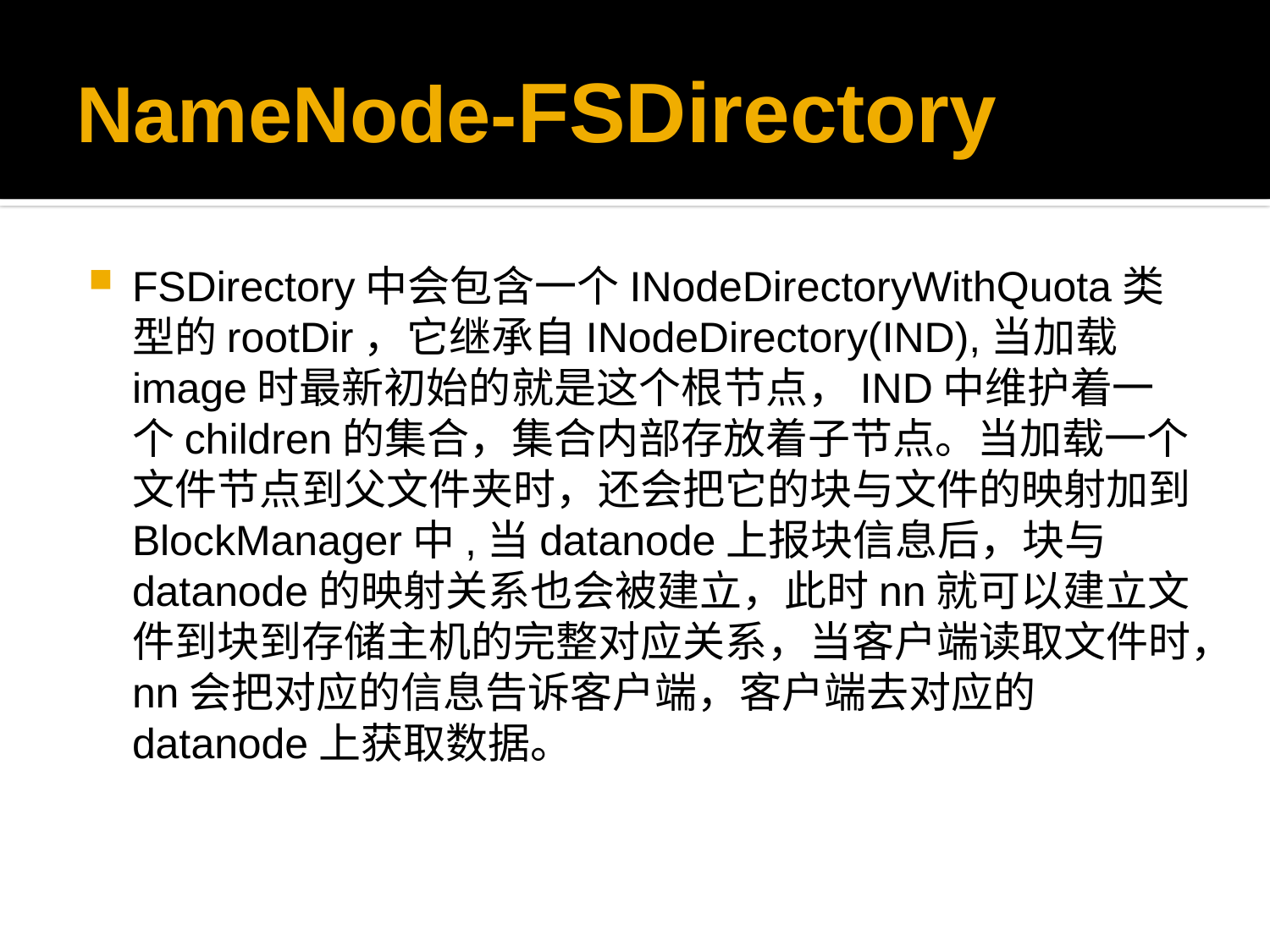

# NameNode-FSDirectory
FSDirectory中会包含一个INodeDirectoryWithQuota类型的rootDir，它继承自INodeDirectory(IND),当加载image时最新初始的就是这个根节点，IND中维护着一个children的集合，集合内部存放着子节点。当加载一个文件节点到父文件夹时，还会把它的块与文件的映射加到BlockManager中,当datanode上报块信息后，块与datanode的映射关系也会被建立，此时nn就可以建立文件到块到存储主机的完整对应关系，当客户端读取文件时，nn会把对应的信息告诉客户端，客户端去对应的datanode上获取数据。